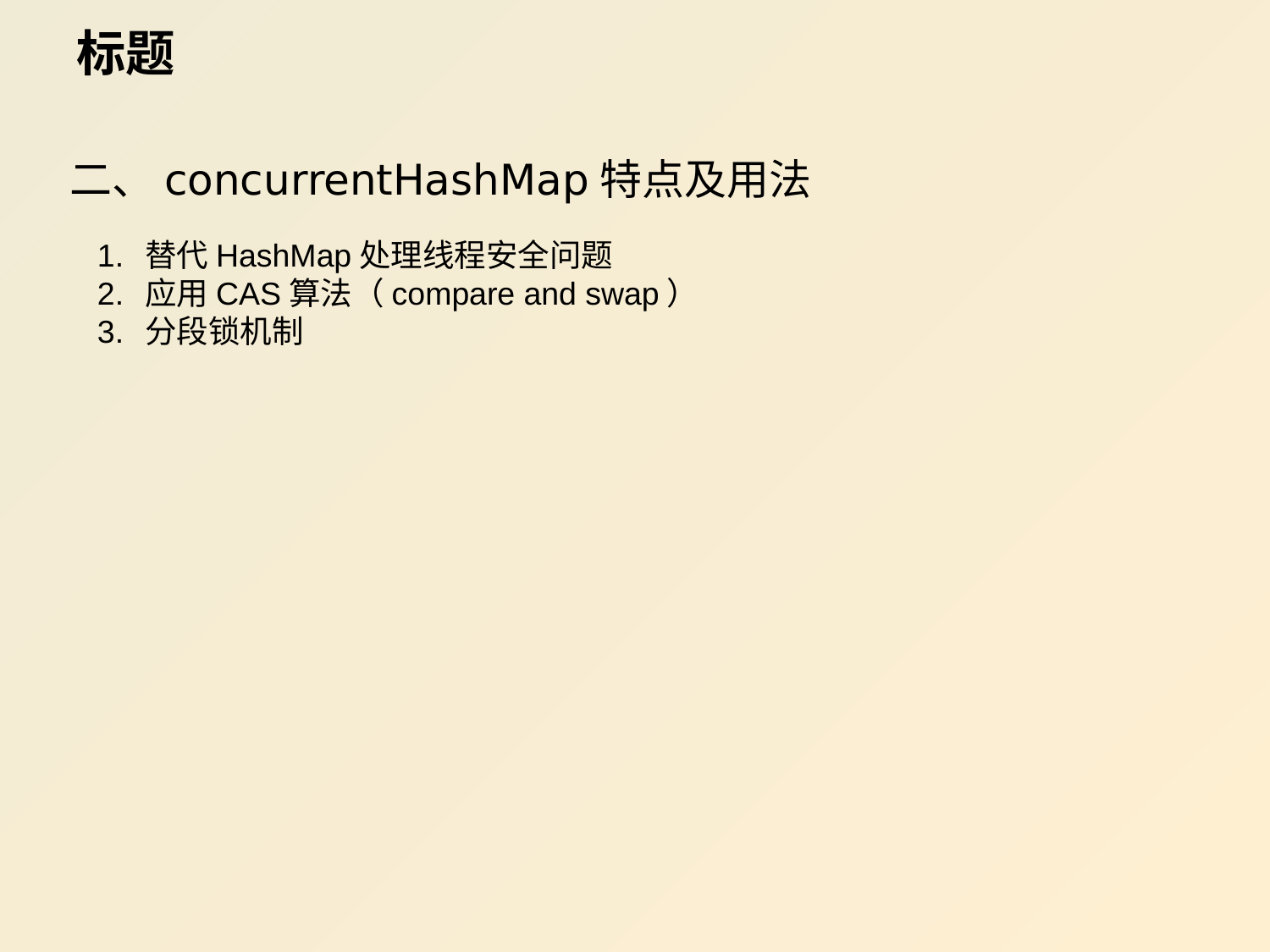

# 标题
二、concurrentHashMap特点及用法
替代HashMap处理线程安全问题
应用CAS算法（compare and swap）
分段锁机制